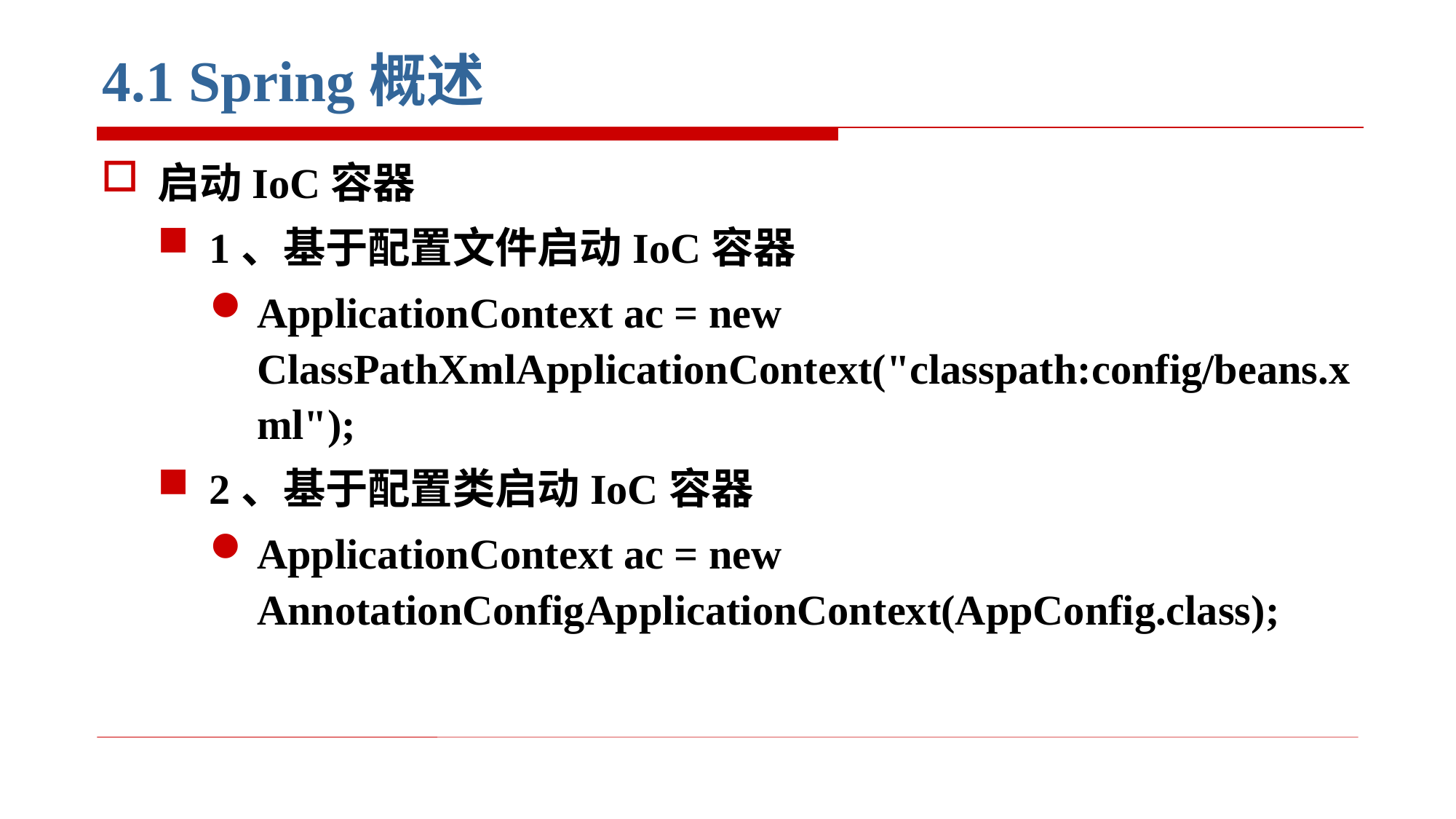

# 4.1 Spring概述
启动IoC容器
1、基于配置文件启动IoC容器
ApplicationContext ac = new ClassPathXmlApplicationContext("classpath:config/beans.xml");
2、基于配置类启动IoC容器
ApplicationContext ac = new AnnotationConfigApplicationContext(AppConfig.class);
8